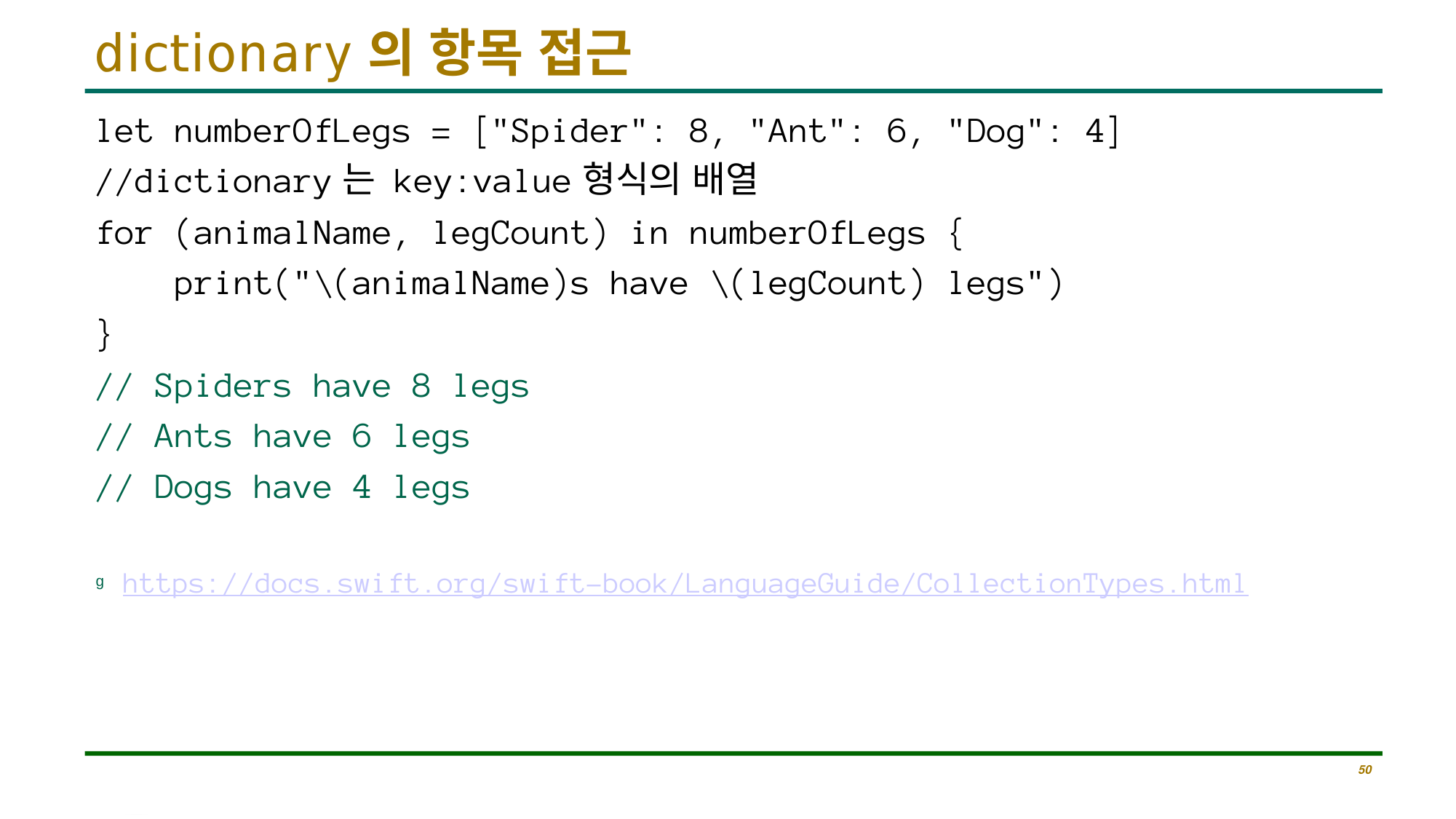

# dictionary의 항목 접근
let numberOfLegs = ["Spider": 8, "Ant": 6, "Dog": 4]
//dictionary는 key:value형식의 배열
for (animalName, legCount) in numberOfLegs {
    print("\(animalName)s have \(legCount) legs")
}
// Spiders have 8 legs
// Ants have 6 legs
// Dogs have 4 legs

https://docs.swift.org/swift-book/LanguageGuide/CollectionTypes.html